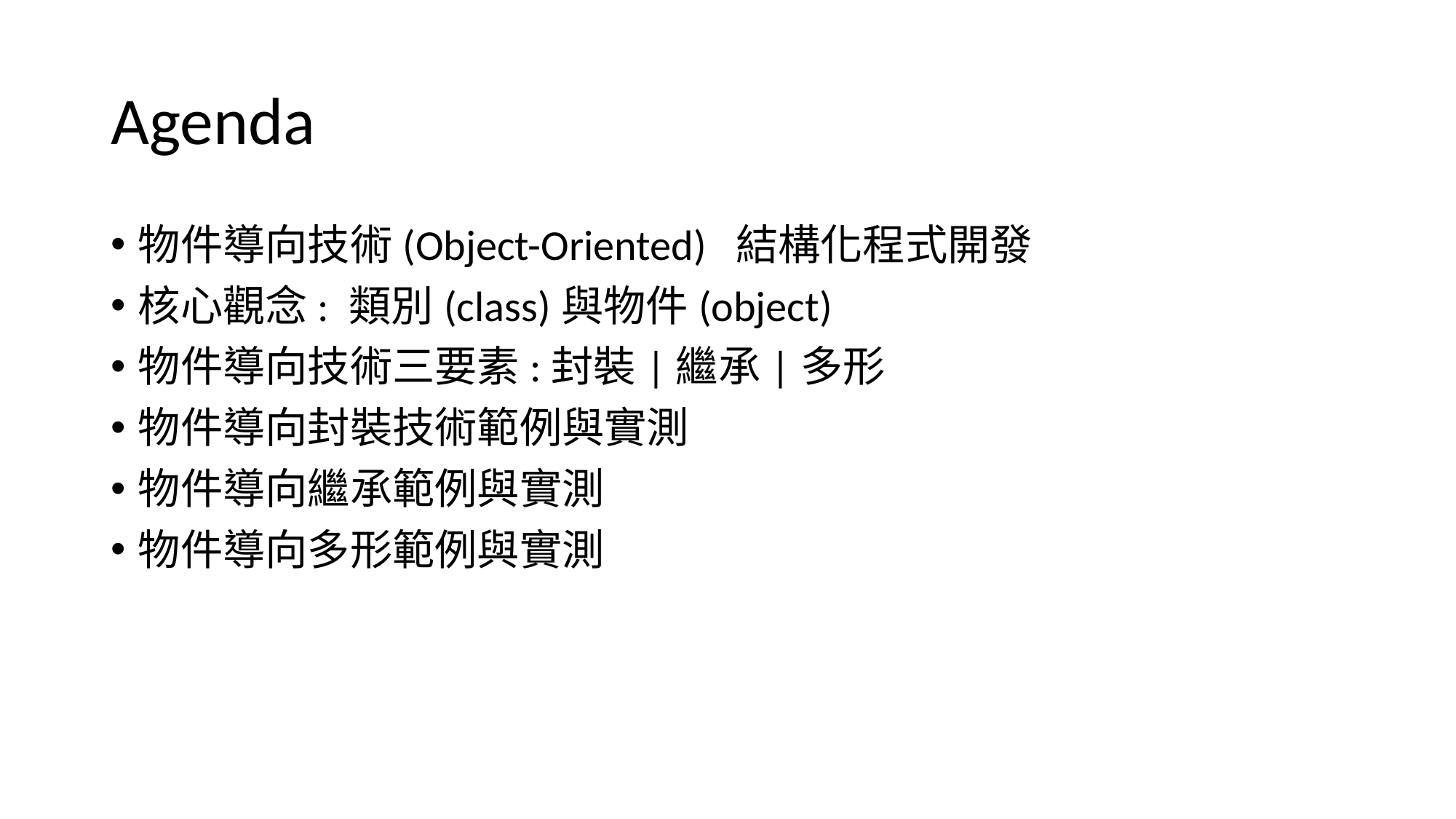

# Agenda
物件導向技術(Object-Oriented)  結構化程式開發
核心觀念: 類別(class)與物件(object)
物件導向技術三要素:封裝|繼承|多形
物件導向封裝技術範例與實測
物件導向繼承範例與實測
物件導向多形範例與實測